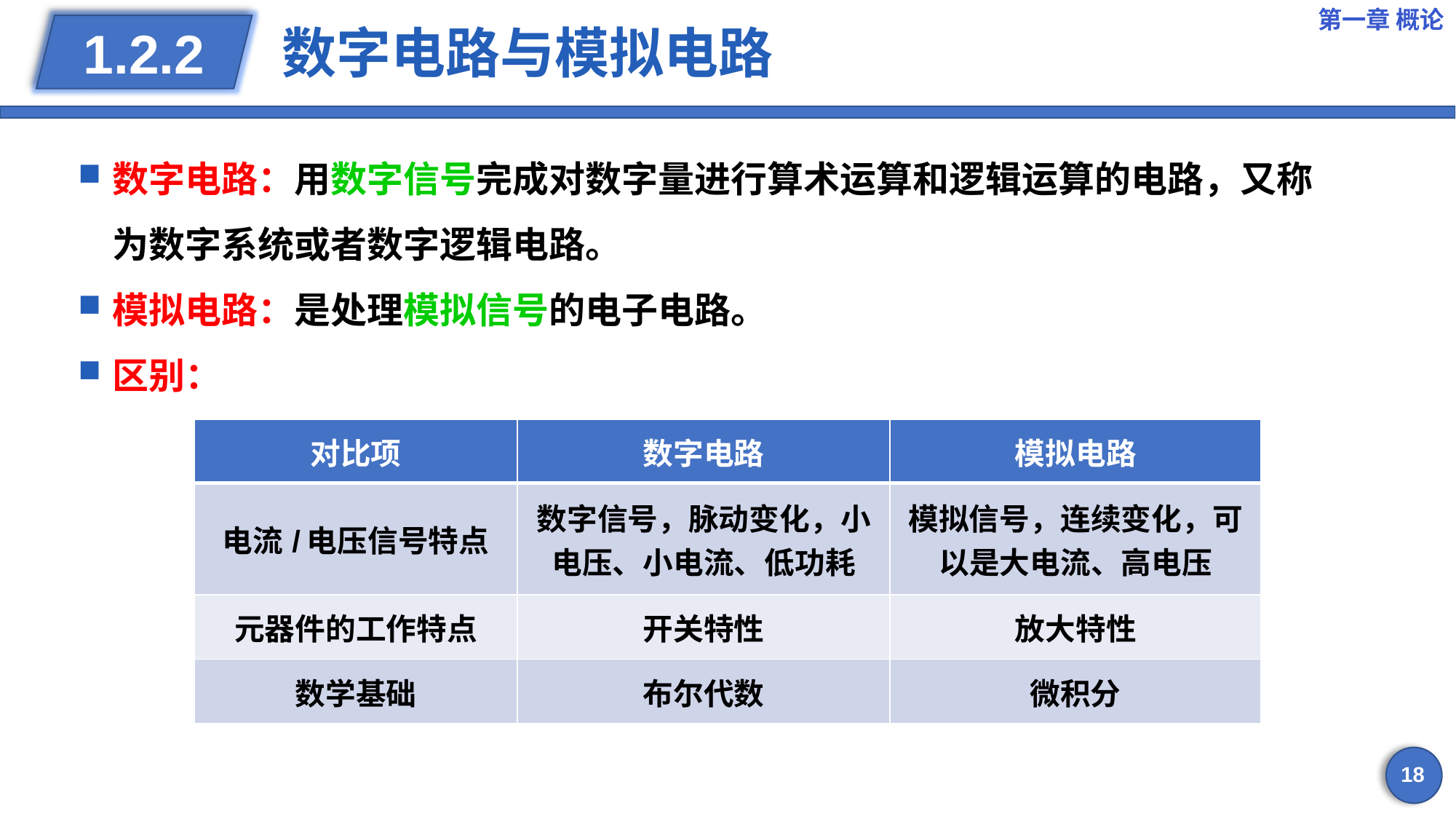

第一章 概论
# 数字电路与模拟电路
1.2.2
数字电路：用数字信号完成对数字量进行算术运算和逻辑运算的电路，又称为数字系统或者数字逻辑电路。
模拟电路：是处理模拟信号的电子电路。
区别：
| 对比项 | 数字电路 | 模拟电路 |
| --- | --- | --- |
| 电流/电压信号特点 | 数字信号，脉动变化，小电压、小电流、低功耗 | 模拟信号，连续变化，可以是大电流、高电压 |
| 元器件的工作特点 | 开关特性 | 放大特性 |
| 数学基础 | 布尔代数 | 微积分 |
18